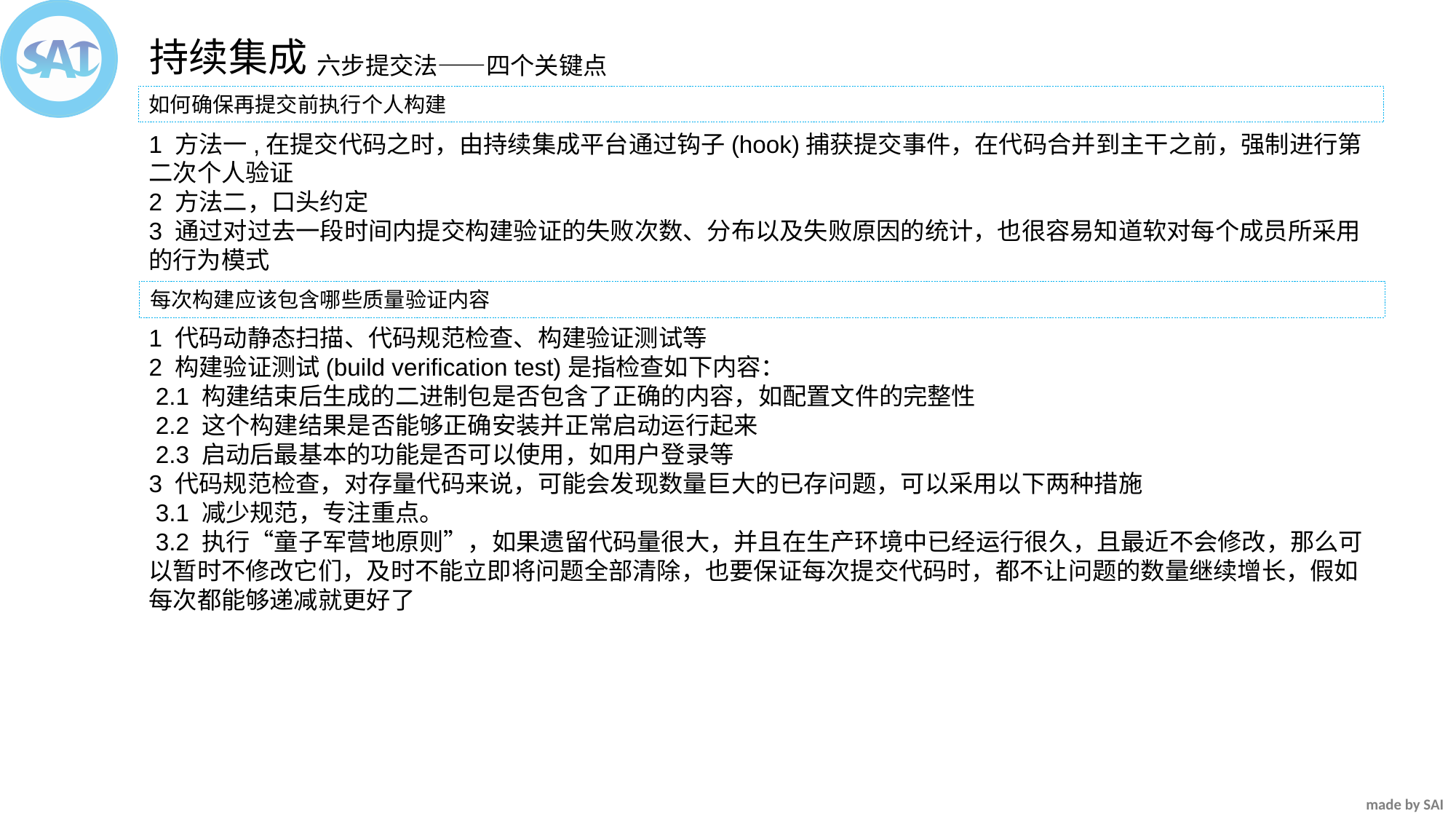

持续集成
六步提交法——四个关键点
如何确保再提交前执行个人构建
1 方法一,在提交代码之时，由持续集成平台通过钩子(hook)捕获提交事件，在代码合并到主干之前，强制进行第二次个人验证
2 方法二，口头约定
3 通过对过去一段时间内提交构建验证的失败次数、分布以及失败原因的统计，也很容易知道软对每个成员所采用的行为模式
每次构建应该包含哪些质量验证内容
1 代码动静态扫描、代码规范检查、构建验证测试等
2 构建验证测试(build verification test)是指检查如下内容：
 2.1 构建结束后生成的二进制包是否包含了正确的内容，如配置文件的完整性
 2.2 这个构建结果是否能够正确安装并正常启动运行起来
 2.3 启动后最基本的功能是否可以使用，如用户登录等
3 代码规范检查，对存量代码来说，可能会发现数量巨大的已存问题，可以采用以下两种措施
 3.1 减少规范，专注重点。
 3.2 执行“童子军营地原则”，如果遗留代码量很大，并且在生产环境中已经运行很久，且最近不会修改，那么可以暂时不修改它们，及时不能立即将问题全部清除，也要保证每次提交代码时，都不让问题的数量继续增长，假如每次都能够递减就更好了